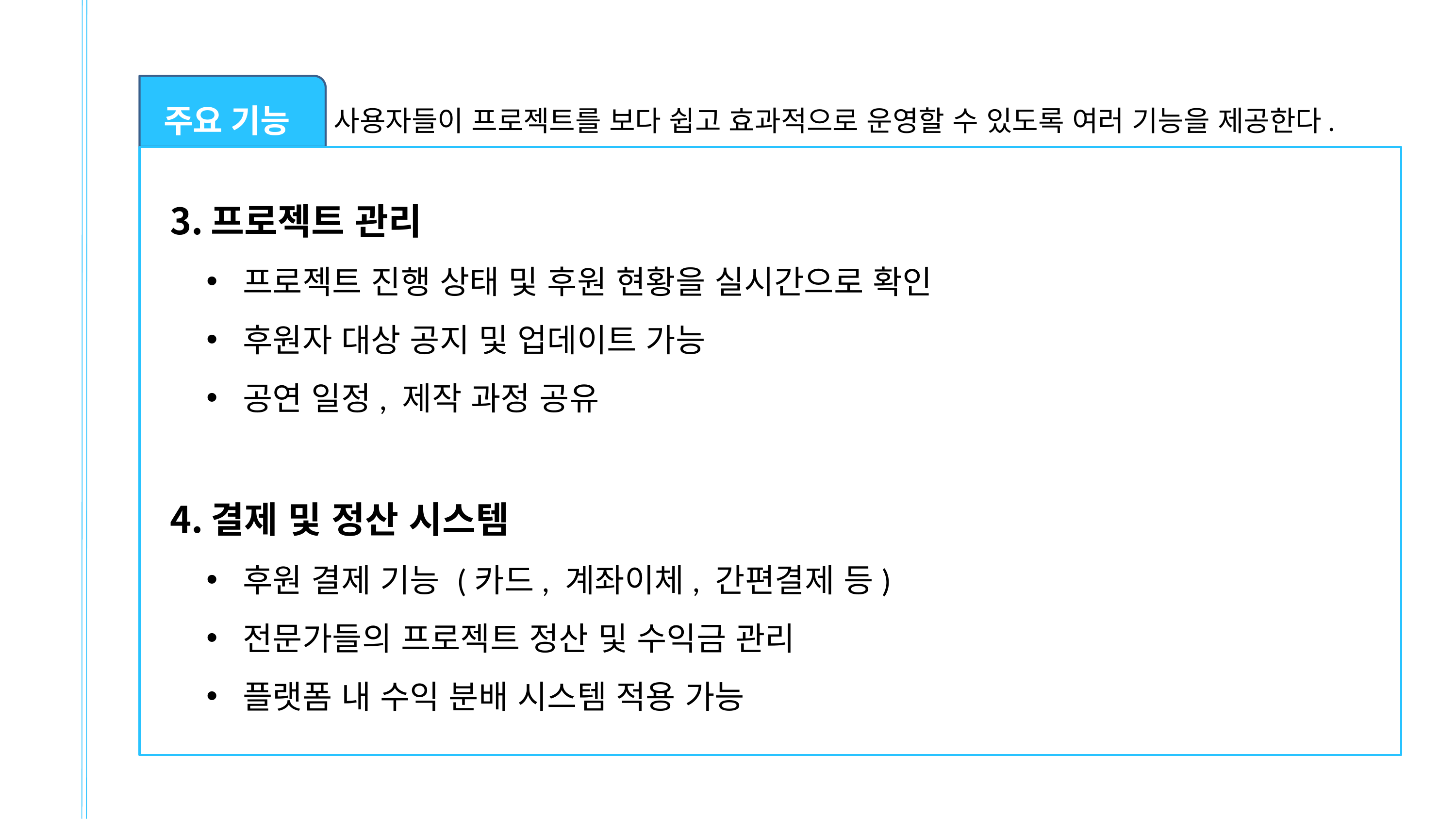

사용자들이 프로젝트를 보다 쉽고 효과적으로 운영할 수 있도록 여러 기능을 제공한다.
주요 기능

프로젝트 관리
프로젝트 진행 상태 및 후원 현황을 실시간으로 확인
후원자 대상 공지 및 업데이트 가능
공연 일정, 제작 과정 공유

결제 및 정산 시스템
후원 결제 기능 (카드, 계좌이체, 간편결제 등)
전문가들의 프로젝트 정산 및 수익금 관리
플랫폼 내 수익 분배 시스템 적용 가능